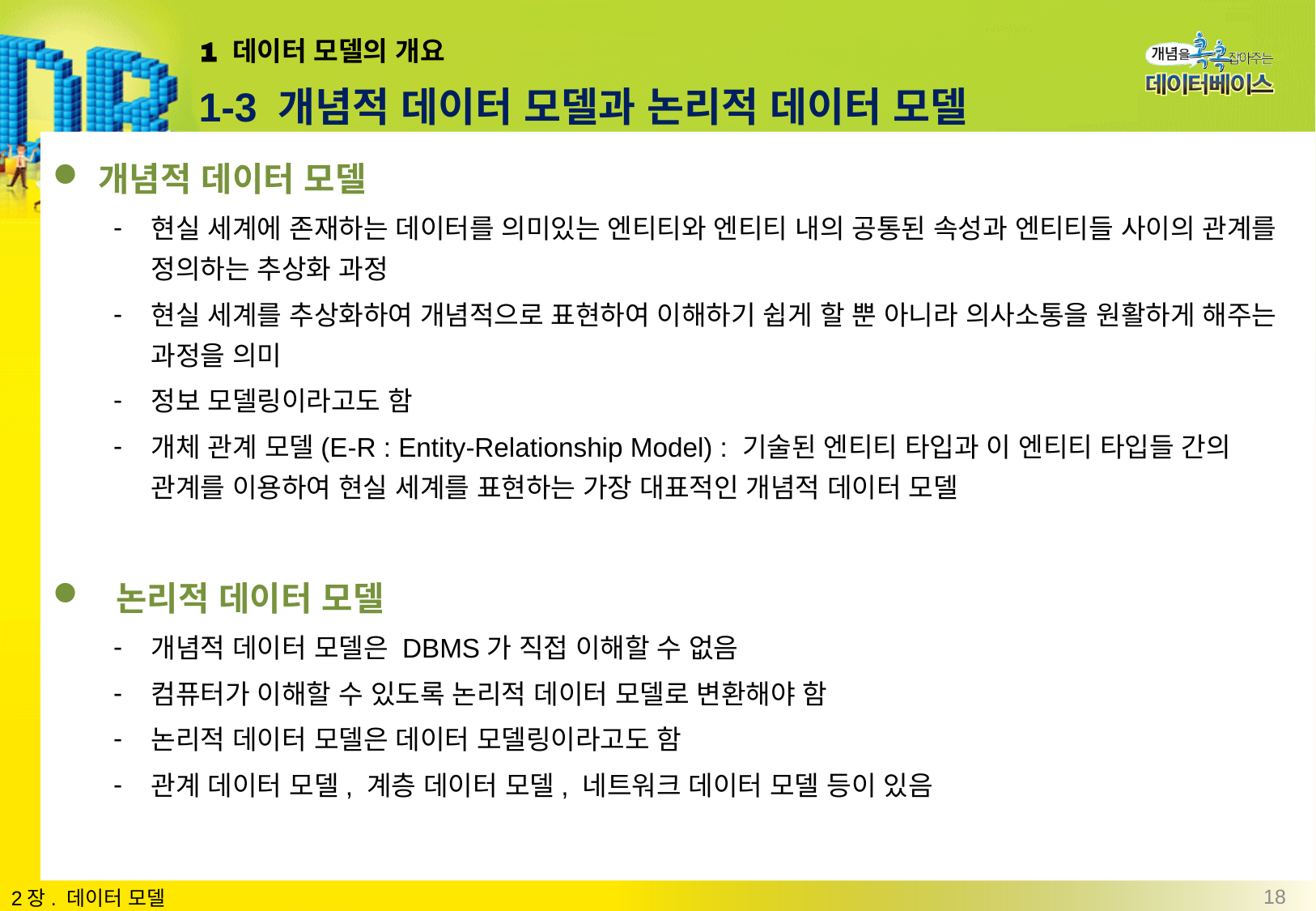

# 1 데이터 모델의 개요
1-3 개념적 데이터 모델과 논리적 데이터 모델
개념적 데이터 모델
현실 세계에 존재하는 데이터를 의미있는 엔티티와 엔티티 내의 공통된 속성과 엔티티들 사이의 관계를 정의하는 추상화 과정
현실 세계를 추상화하여 개념적으로 표현하여 이해하기 쉽게 할 뿐 아니라 의사소통을 원활하게 해주는 과정을 의미
정보 모델링이라고도 함
개체 관계 모델(E-R : Entity-Relationship Model) : 기술된 엔티티 타입과 이 엔티티 타입들 간의 관계를 이용하여 현실 세계를 표현하는 가장 대표적인 개념적 데이터 모델

 논리적 데이터 모델
개념적 데이터 모델은 DBMS가 직접 이해할 수 없음
컴퓨터가 이해할 수 있도록 논리적 데이터 모델로 변환해야 함
논리적 데이터 모델은 데이터 모델링이라고도 함
관계 데이터 모델, 계층 데이터 모델, 네트워크 데이터 모델 등이 있음
18